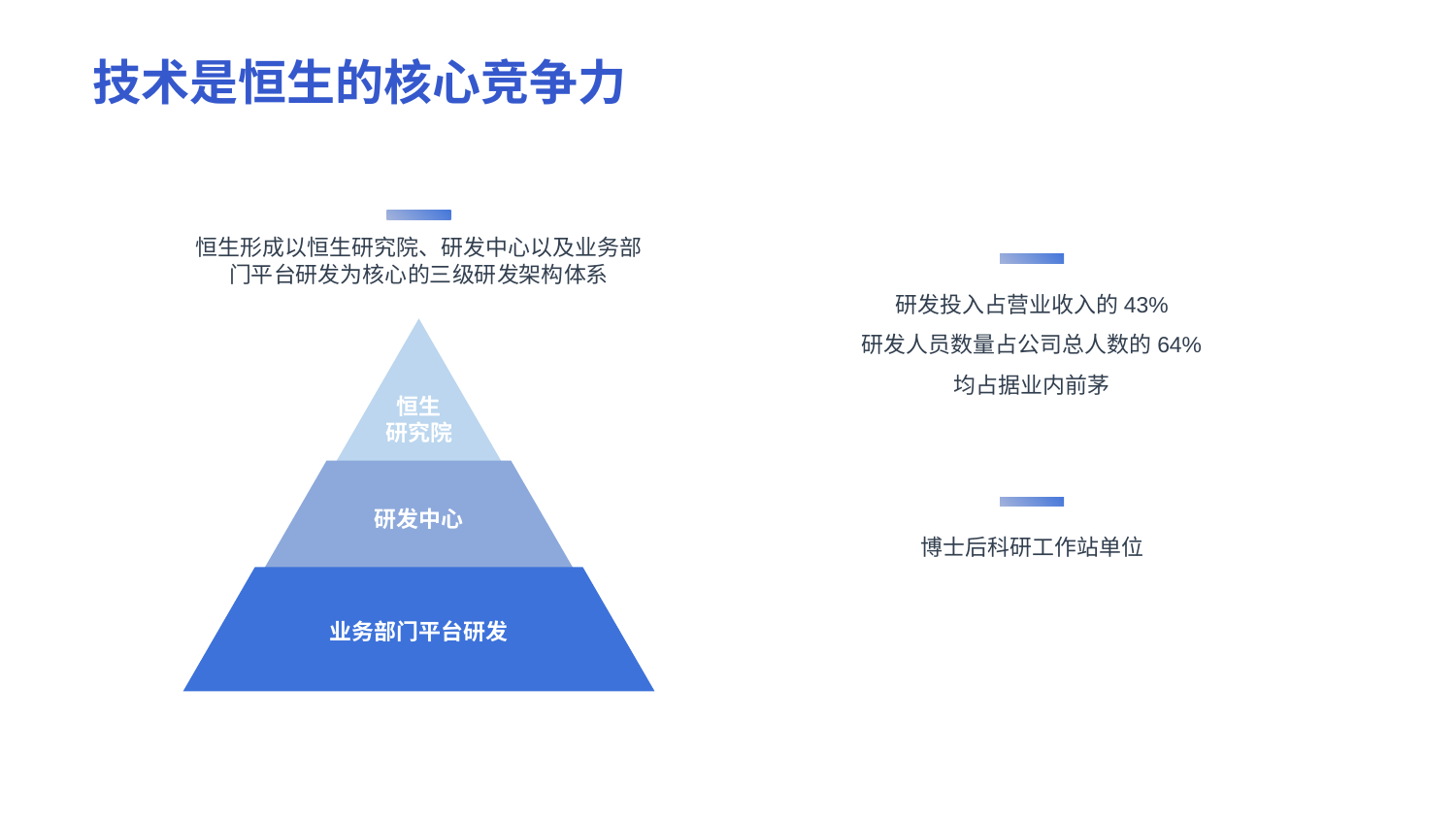

技术是恒生的核心竞争力

恒生形成以恒生研究院、研发中心以及业务部门平台研发为核心的三级研发架构体系

研发投入占营业收入的43%
研发人员数量占公司总人数的64%
均占据业内前茅

恒生
研究院
研发中心
业务部门平台研发

博士后科研工作站单位